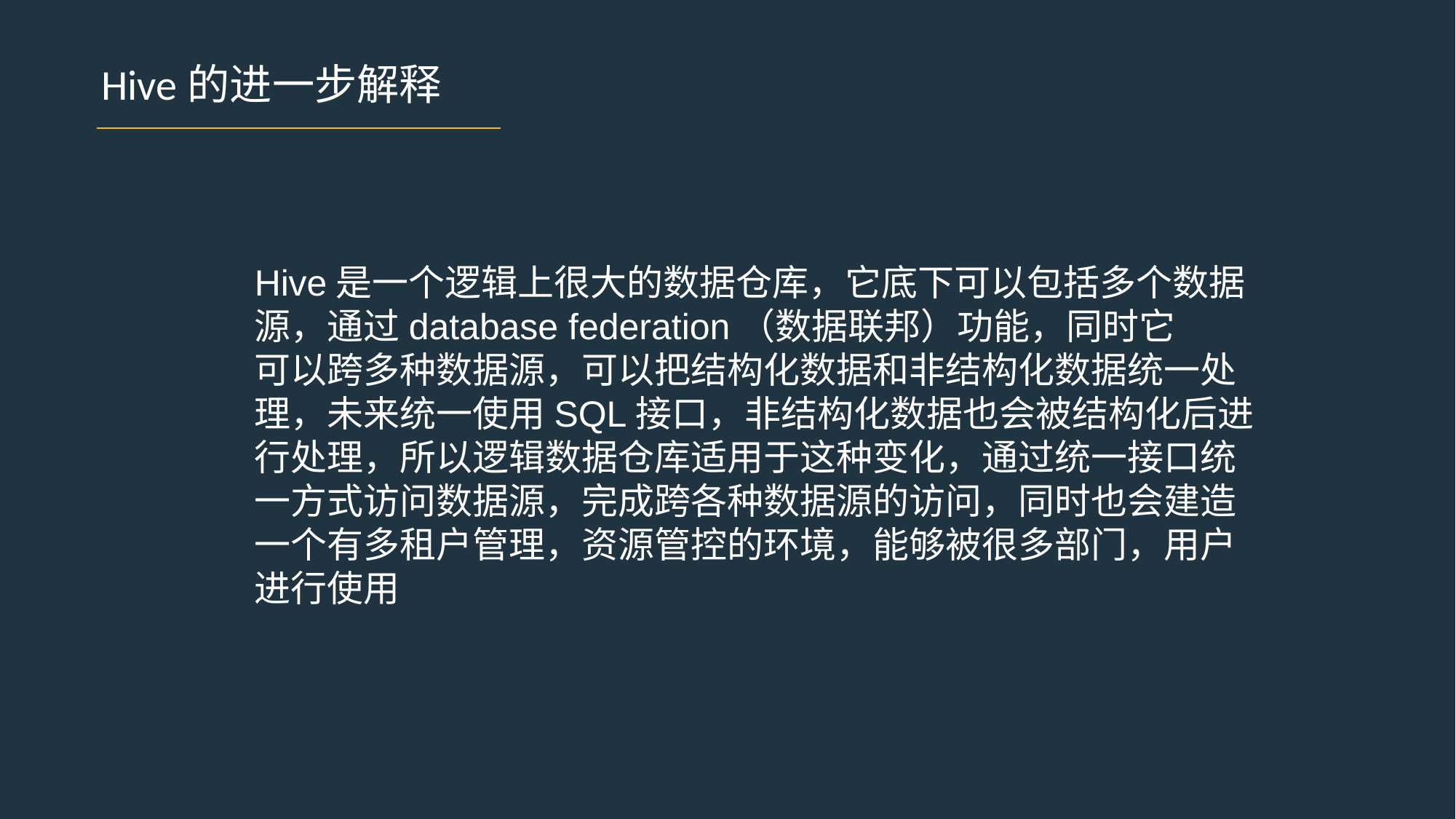

Hive的进一步解释

Hive是一个逻辑上很大的数据仓库，它底下可以包括多个数据源，通过database federation（数据联邦）功能，同时它
可以跨多种数据源，可以把结构化数据和非结构化数据统一处理，未来统一使用SQL接口，非结构化数据也会被结构化后进行处理，所以逻辑数据仓库适用于这种变化，通过统一接口统一方式访问数据源，完成跨各种数据源的访问，同时也会建造一个有多租户管理，资源管控的环境，能够被很多部门，用户进行使用